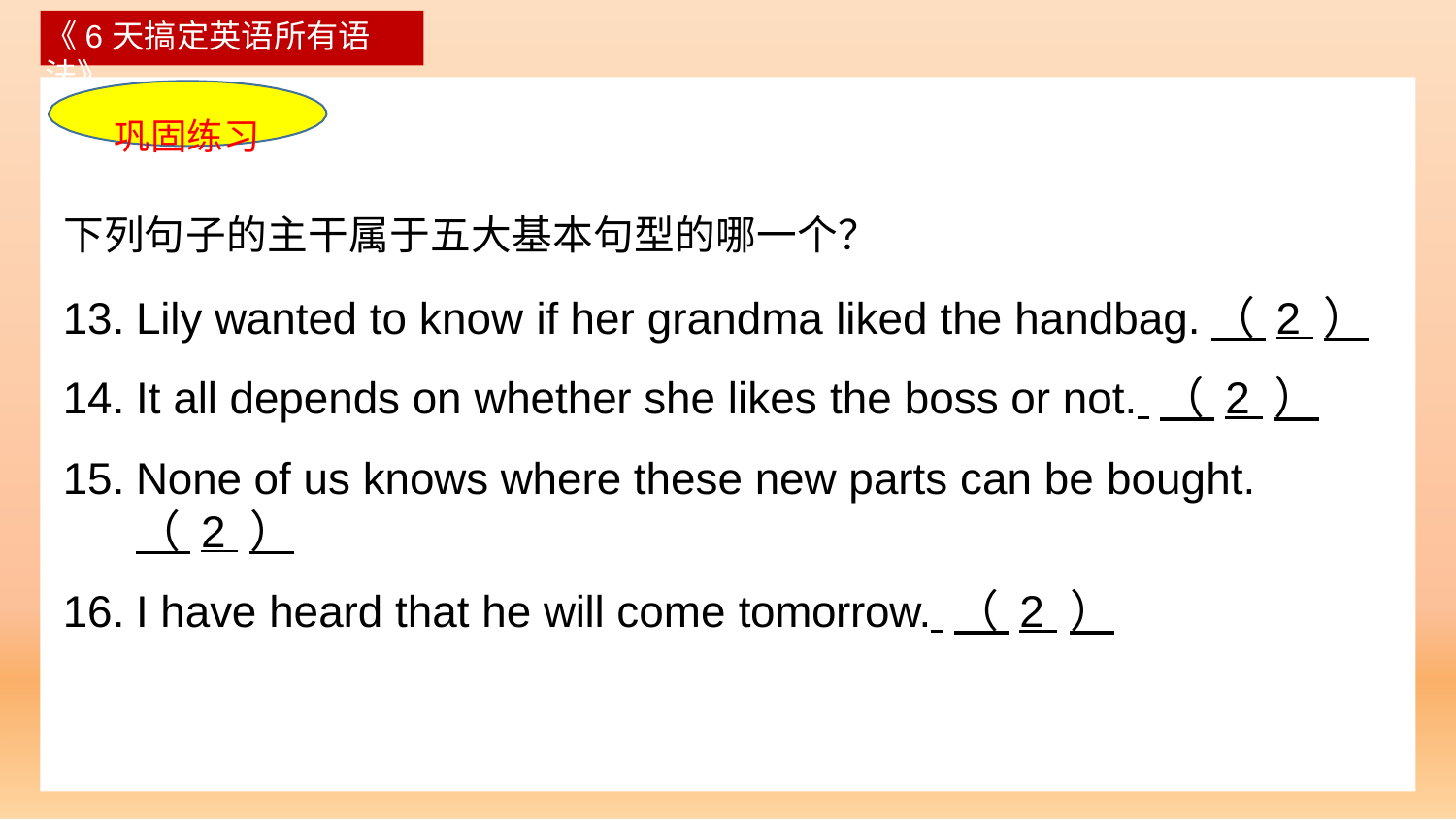

《6天搞定英语所有语法》

巩固练习

下列句子的主干属于五大基本句型的哪一个？
Lily wanted to know if her grandma liked the handbag.（ 2 ）
It all depends on whether she likes the boss or not. （ 2 ）
None of us knows where these new parts can be bought. （ 2 ）
I have heard that he will come tomorrow. （ 2 ）